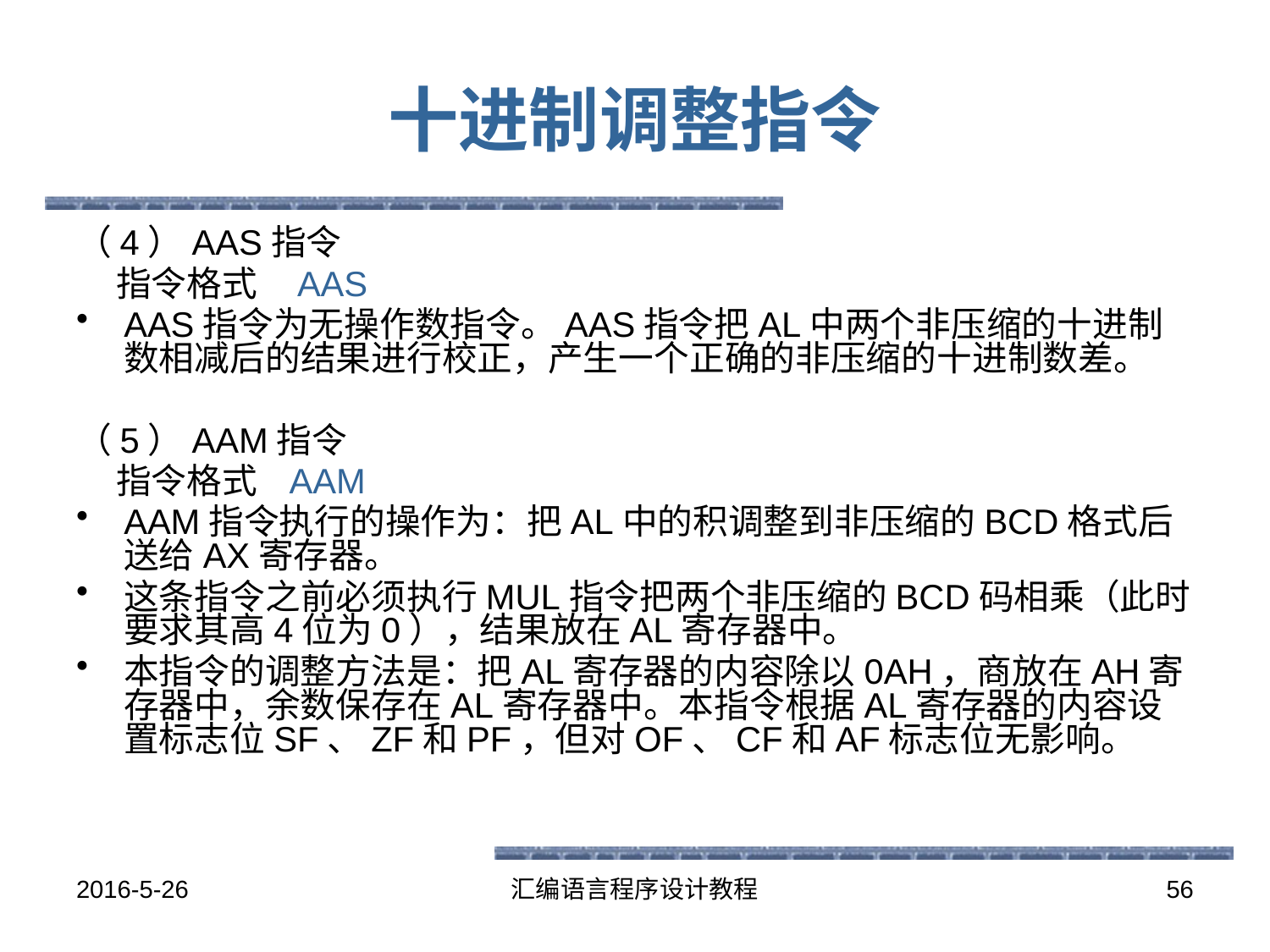

# 十进制调整指令
（4）AAS指令
    指令格式    AAS
AAS指令为无操作数指令。AAS指令把AL中两个非压缩的十进制数相减后的结果进行校正，产生一个正确的非压缩的十进制数差。

（5）AAM指令
    指令格式   AAM
AAM指令执行的操作为：把AL中的积调整到非压缩的BCD格式后送给AX寄存器。
这条指令之前必须执行MUL指令把两个非压缩的BCD码相乘（此时要求其高4位为0），结果放在AL寄存器中。
本指令的调整方法是：把AL寄存器的内容除以0AH，商放在AH寄存器中，余数保存在AL寄存器中。本指令根据AL寄存器的内容设置标志位SF、ZF和PF，但对OF、CF和AF标志位无影响。
2016-5-26
汇编语言程序设计教程
56